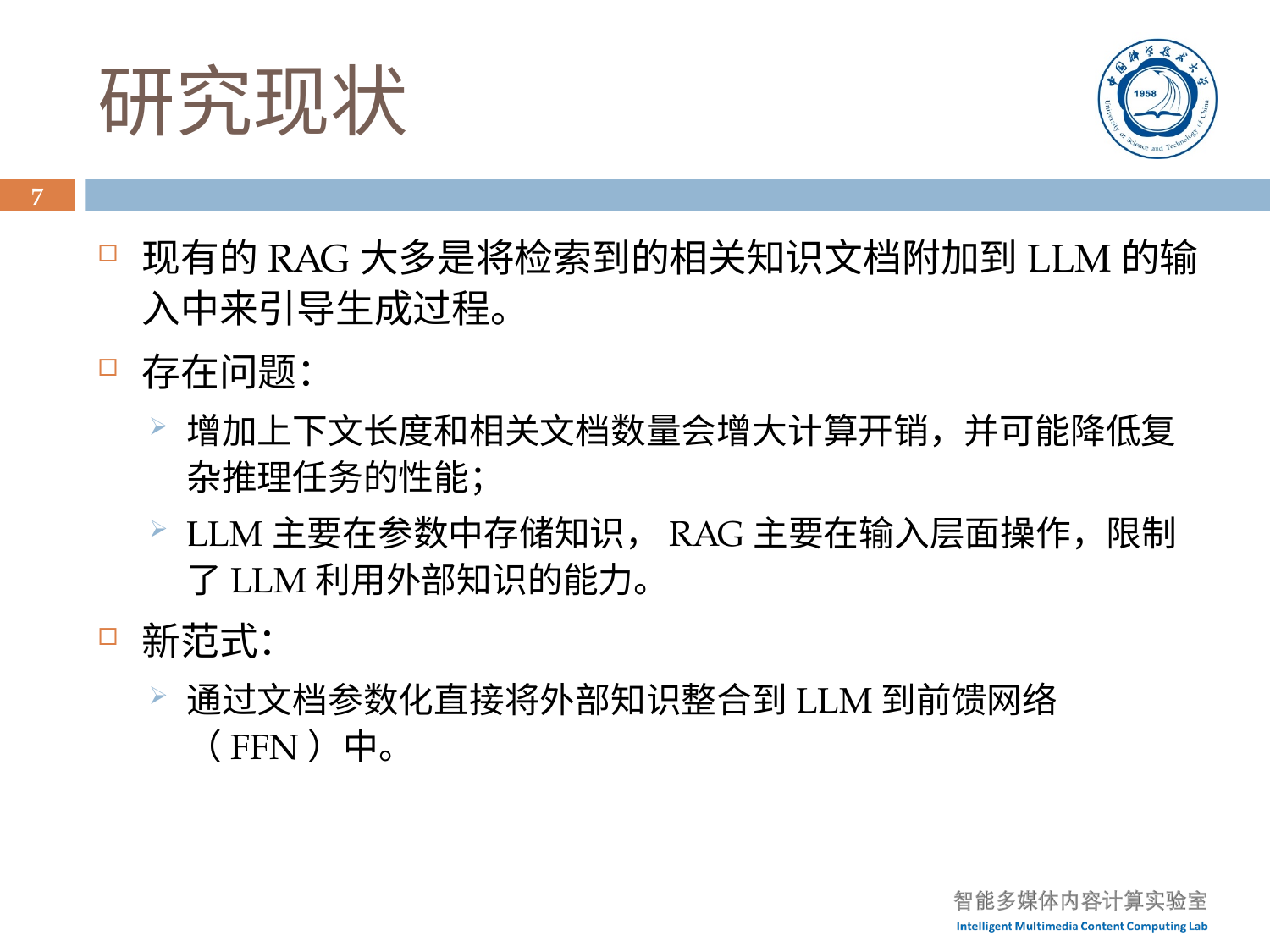

# 研究现状
7
现有的RAG大多是将检索到的相关知识文档附加到LLM的输入中来引导生成过程。
存在问题：
增加上下文长度和相关文档数量会增大计算开销，并可能降低复杂推理任务的性能；
LLM主要在参数中存储知识，RAG主要在输入层面操作，限制了LLM利用外部知识的能力。
新范式：
通过文档参数化直接将外部知识整合到LLM到前馈网络（FFN）中。